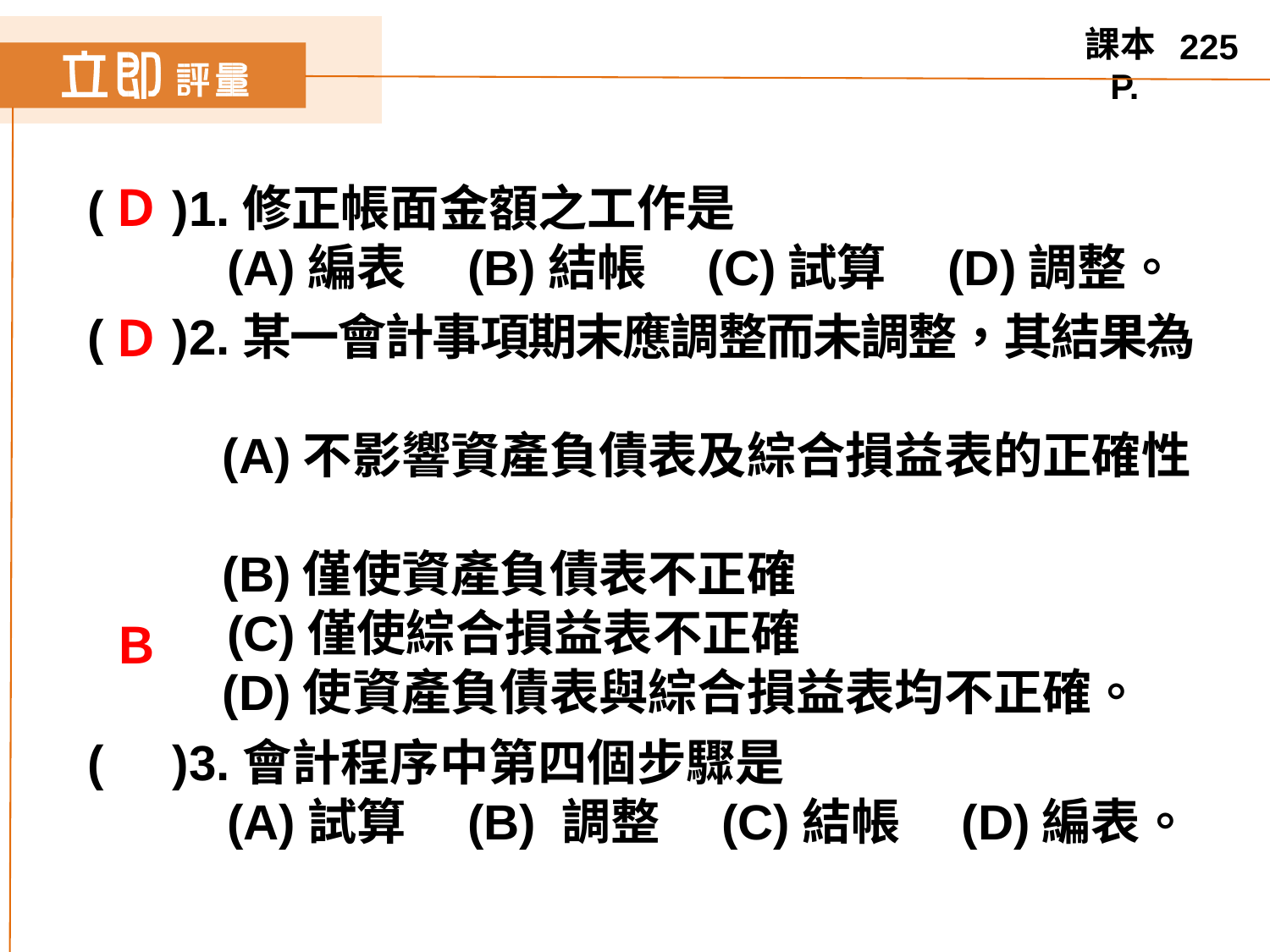

225
(     )1.修正帳面金額之工作是
       　(A)編表　(B)結帳　(C)試算　(D)調整。
(     )2.某一會計事項期末應調整而未調整，其結果為　
           (A)不影響資產負債表及綜合損益表的正確性　
           (B)僅使資產負債表不正確
       　(C)僅使綜合損益表不正確
           (D)使資產負債表與綜合損益表均不正確。
(     )3.會計程序中第四個步驟是
       　(A)試算　(B) 調整　(C)結帳　(D)編表。
Ｄ
Ｄ
Ｂ